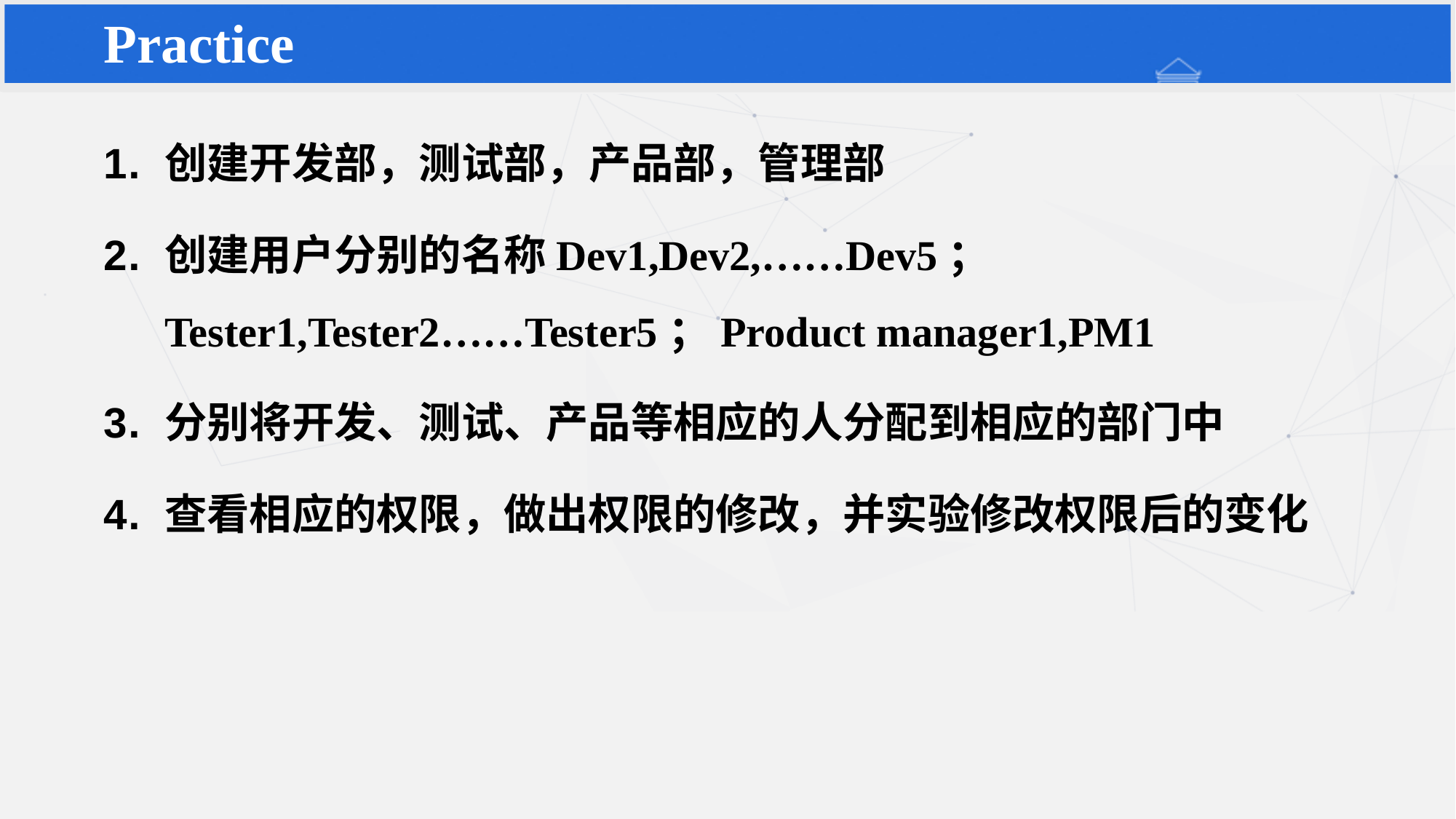

Practice
创建开发部，测试部，产品部，管理部
创建用户分别的名称Dev1,Dev2,……Dev5；Tester1,Tester2……Tester5；Product manager1,PM1
分别将开发、测试、产品等相应的人分配到相应的部门中
查看相应的权限，做出权限的修改，并实验修改权限后的变化